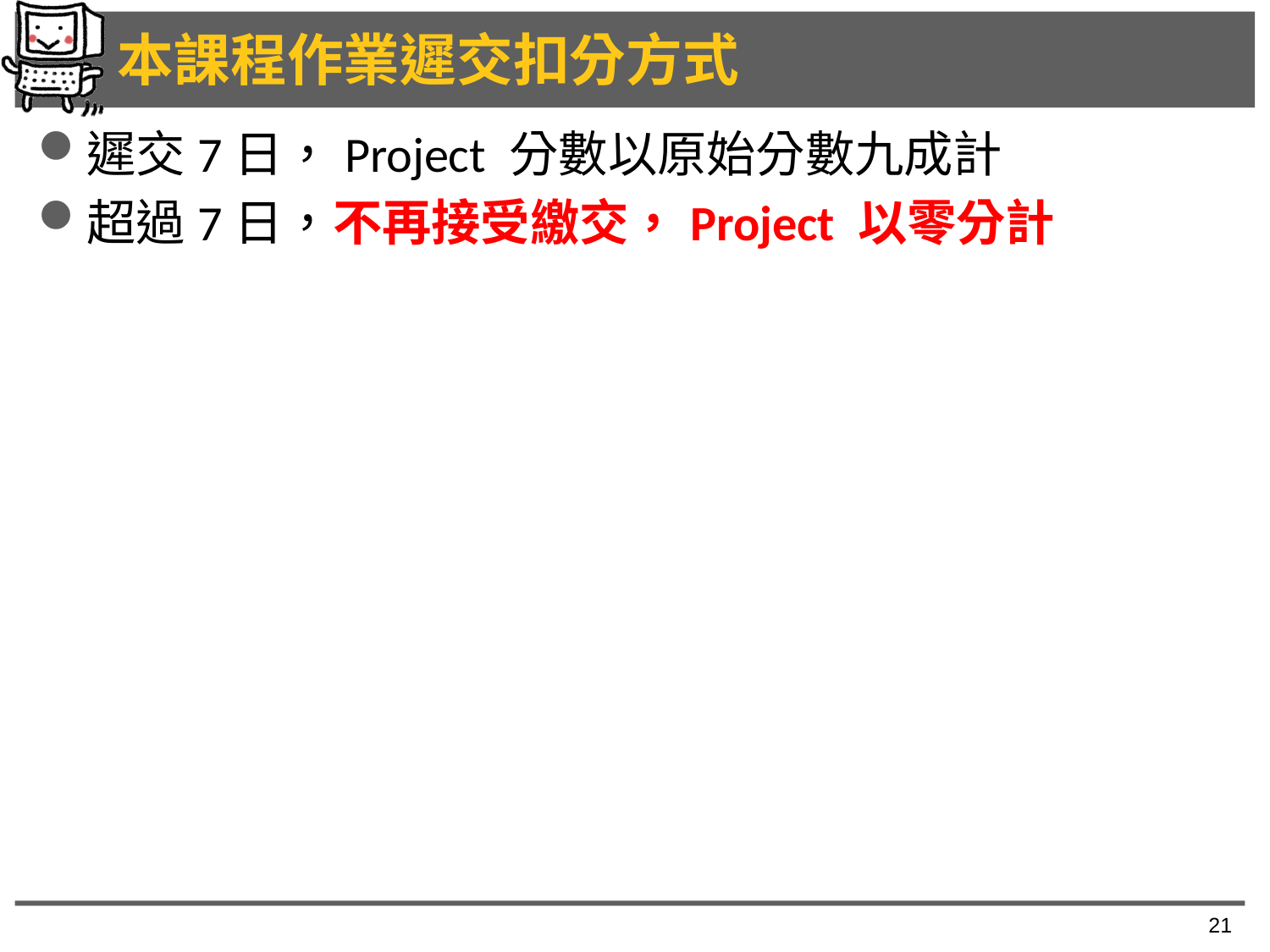

# 本課程作業遲交扣分方式
遲交7日，Project 分數以原始分數九成計
超過7日，不再接受繳交，Project 以零分計
21